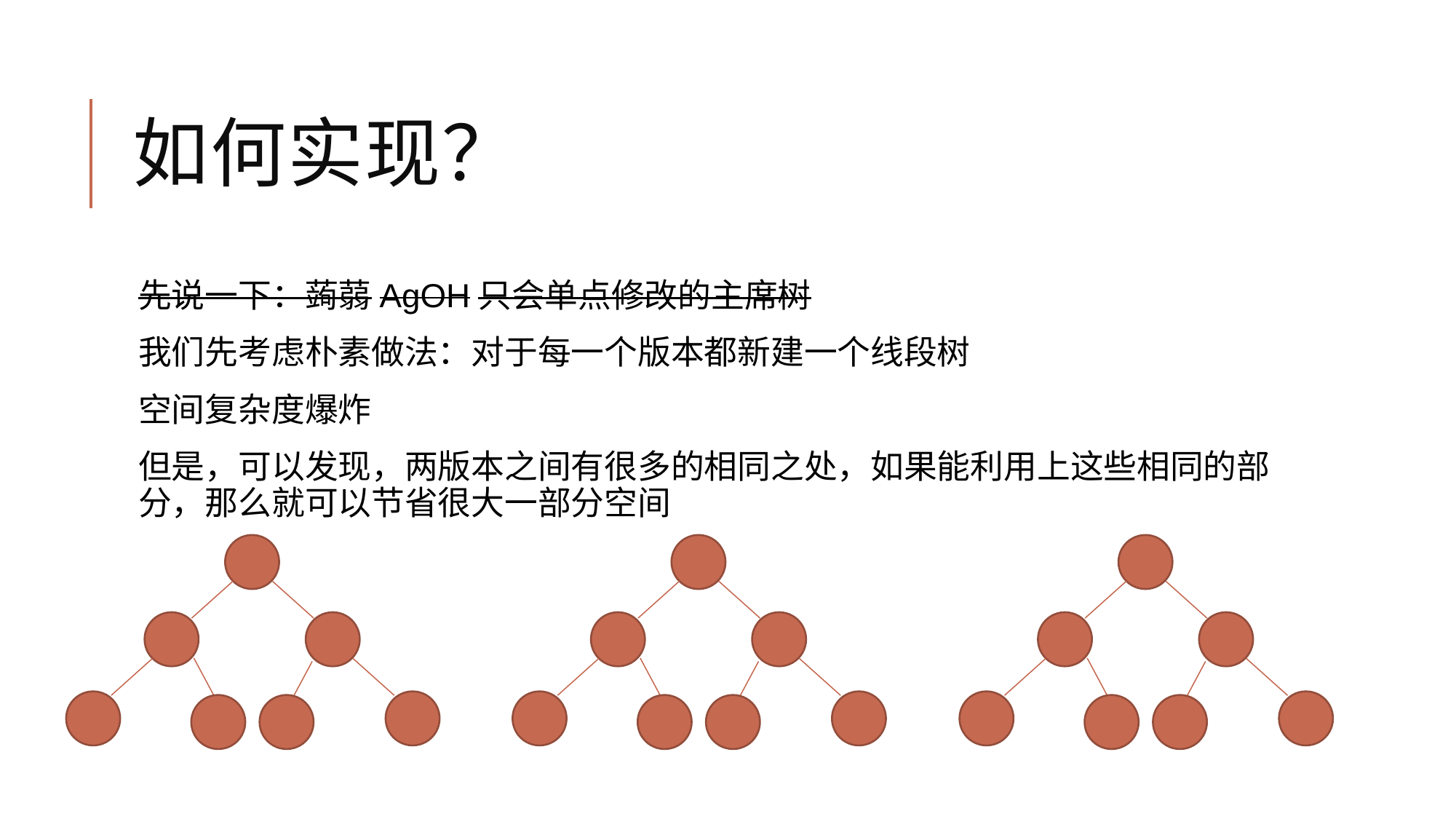

# 如何实现？
先说一下：蒟蒻AgOH只会单点修改的主席树
我们先考虑朴素做法：对于每一个版本都新建一个线段树
空间复杂度爆炸
但是，可以发现，两版本之间有很多的相同之处，如果能利用上这些相同的部分，那么就可以节省很大一部分空间